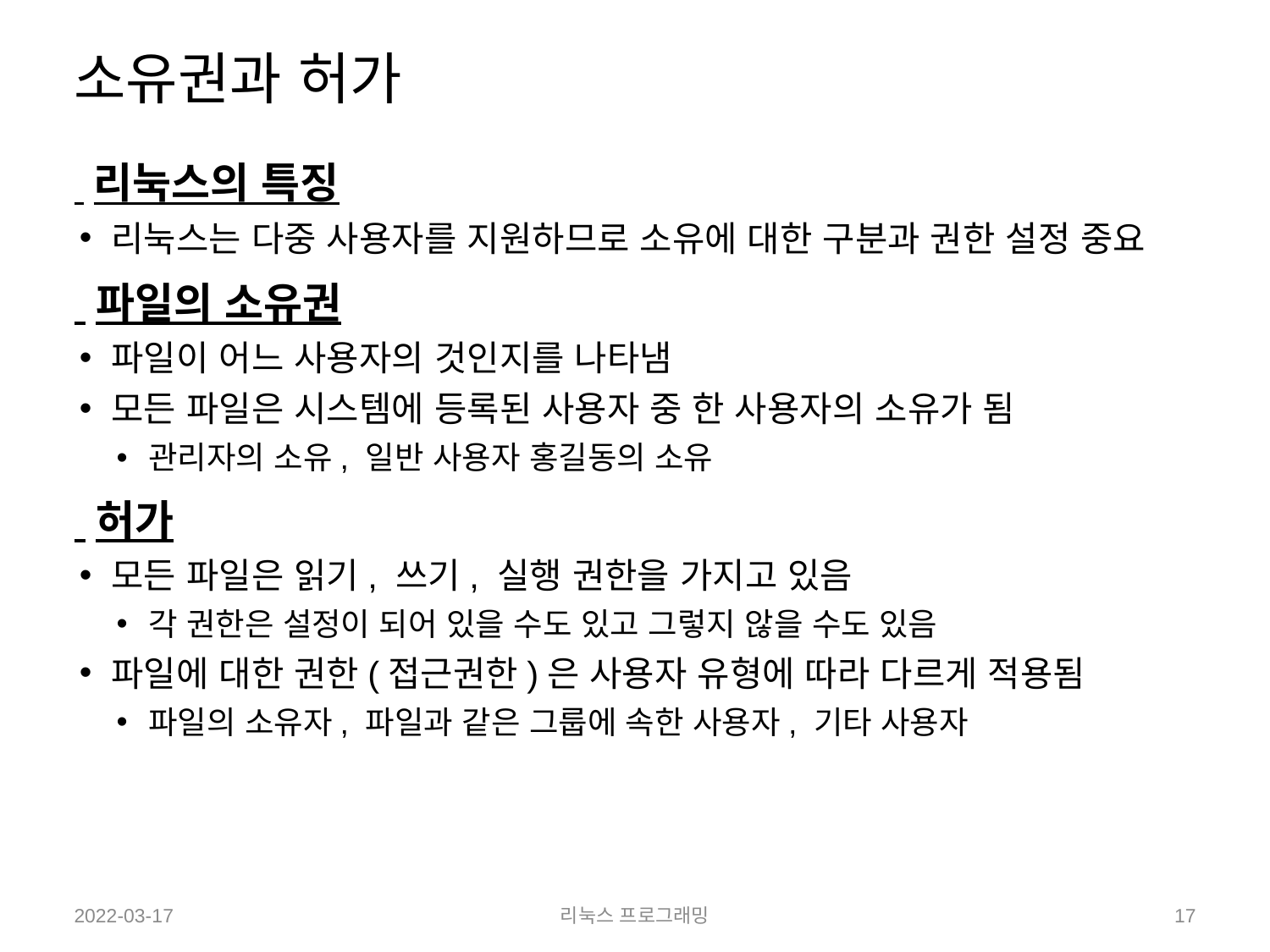

# 소유권과 허가
 리눅스의 특징
리눅스는 다중 사용자를 지원하므로 소유에 대한 구분과 권한 설정 중요
 파일의 소유권
파일이 어느 사용자의 것인지를 나타냄
모든 파일은 시스템에 등록된 사용자 중 한 사용자의 소유가 됨
관리자의 소유, 일반 사용자 홍길동의 소유
 허가
모든 파일은 읽기, 쓰기, 실행 권한을 가지고 있음
각 권한은 설정이 되어 있을 수도 있고 그렇지 않을 수도 있음
파일에 대한 권한(접근권한)은 사용자 유형에 따라 다르게 적용됨
파일의 소유자, 파일과 같은 그룹에 속한 사용자, 기타 사용자

2022-03-17
리눅스 프로그래밍
17